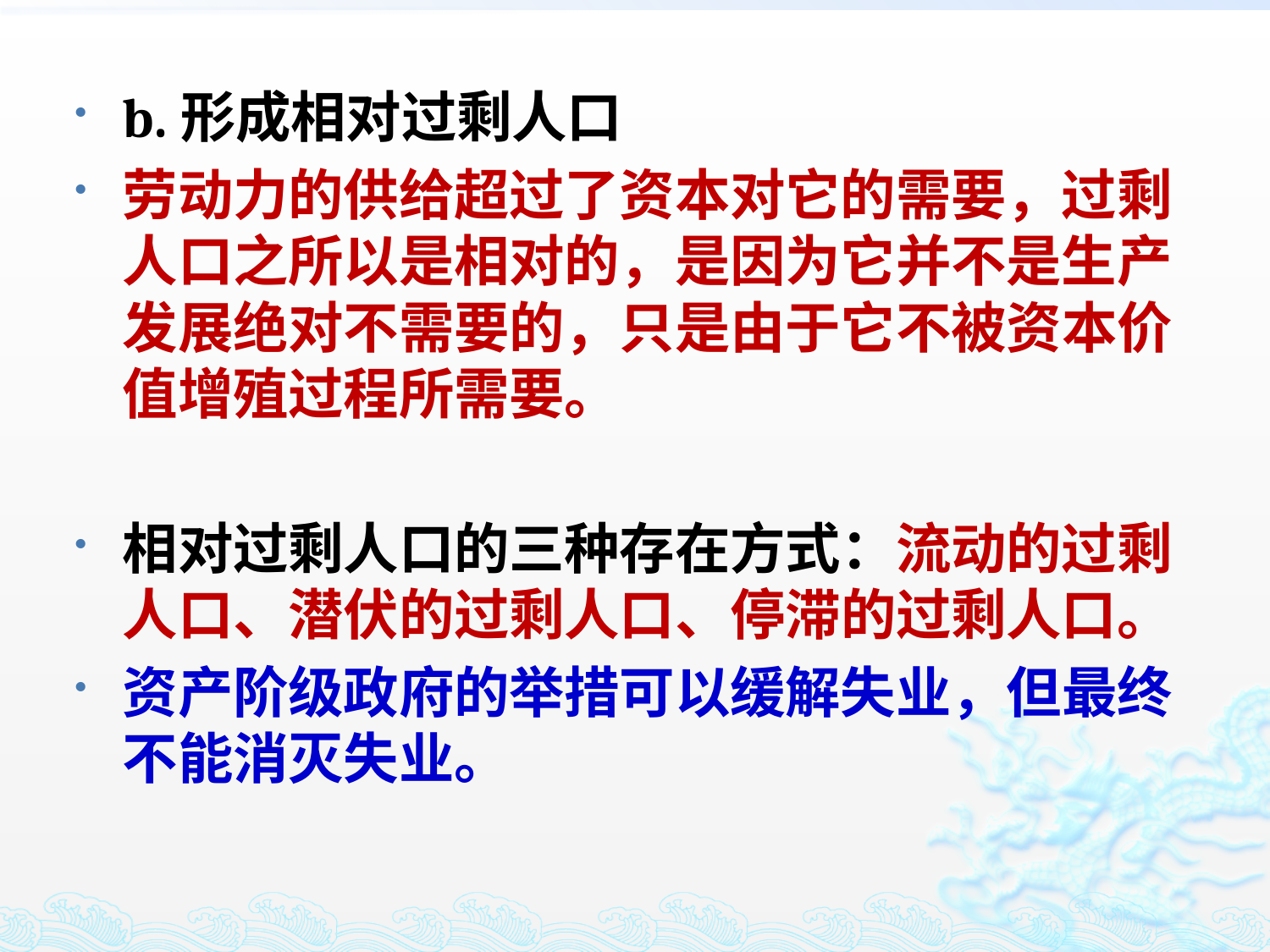

b.形成相对过剩人口
劳动力的供给超过了资本对它的需要，过剩人口之所以是相对的，是因为它并不是生产发展绝对不需要的，只是由于它不被资本价值增殖过程所需要。

相对过剩人口的三种存在方式：流动的过剩人口、潜伏的过剩人口、停滞的过剩人口。
资产阶级政府的举措可以缓解失业，但最终不能消灭失业。